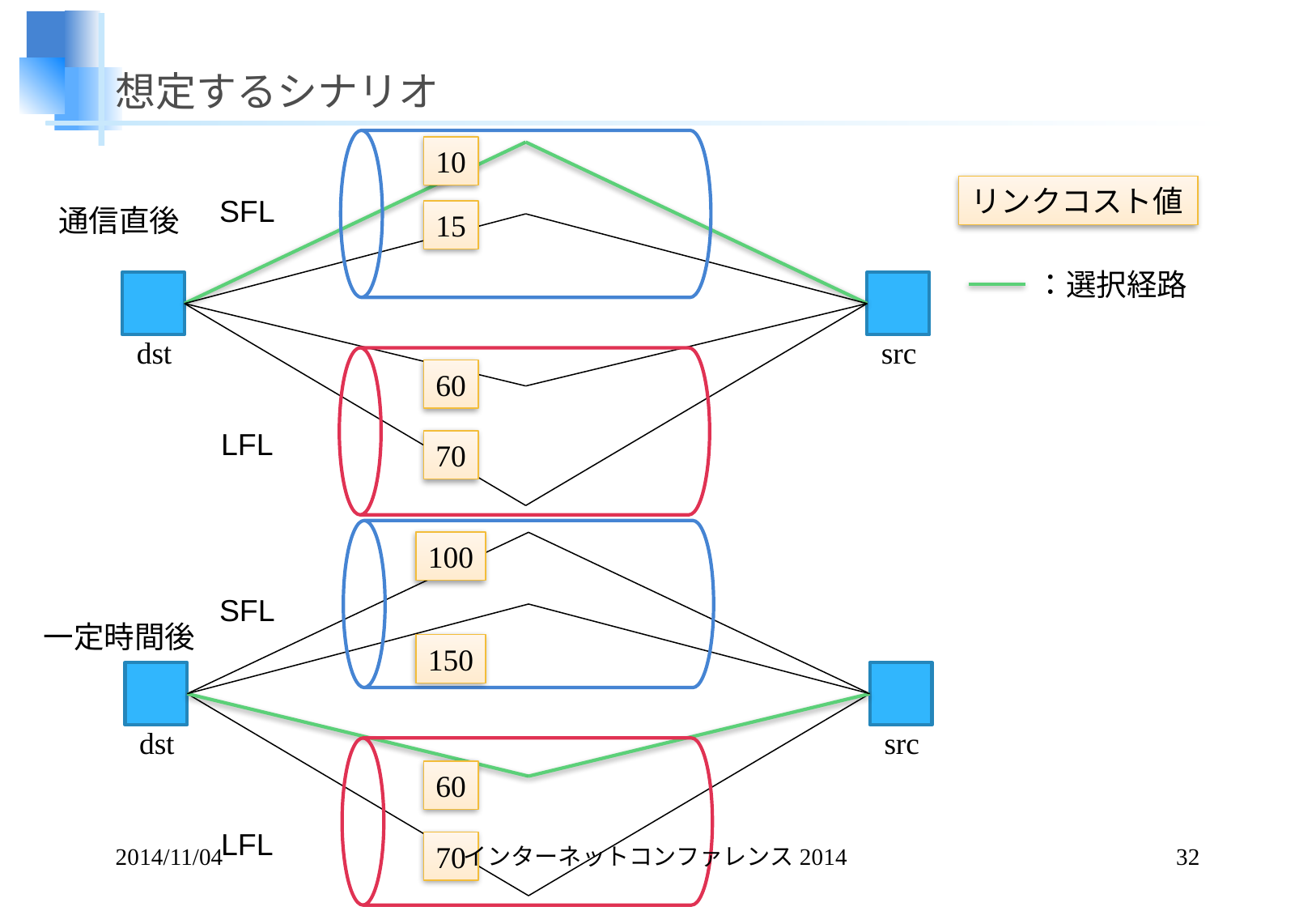

# 想定するシナリオ
10
リンクコスト値
SFL
通信直後
15

：選択経路

dst
src
60

LFL
70
100
SFL
一定時間後
150

dst
src
60
LFL
70
2014/11/04
インターネットコンファレンス2014
32